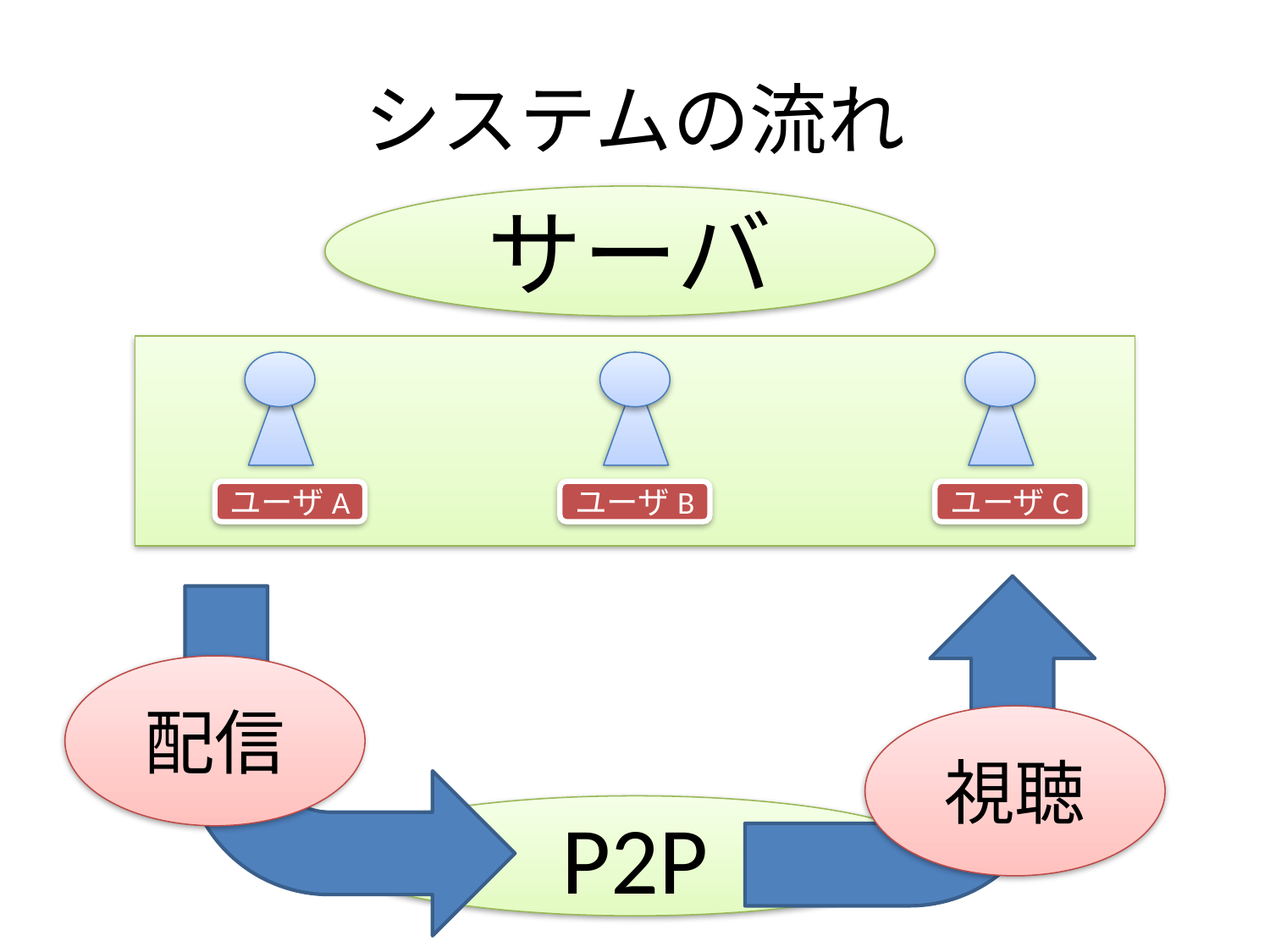

# システムの流れ
サーバ

ユーザA
ユーザB
ユーザC

配信
視聴
P2P